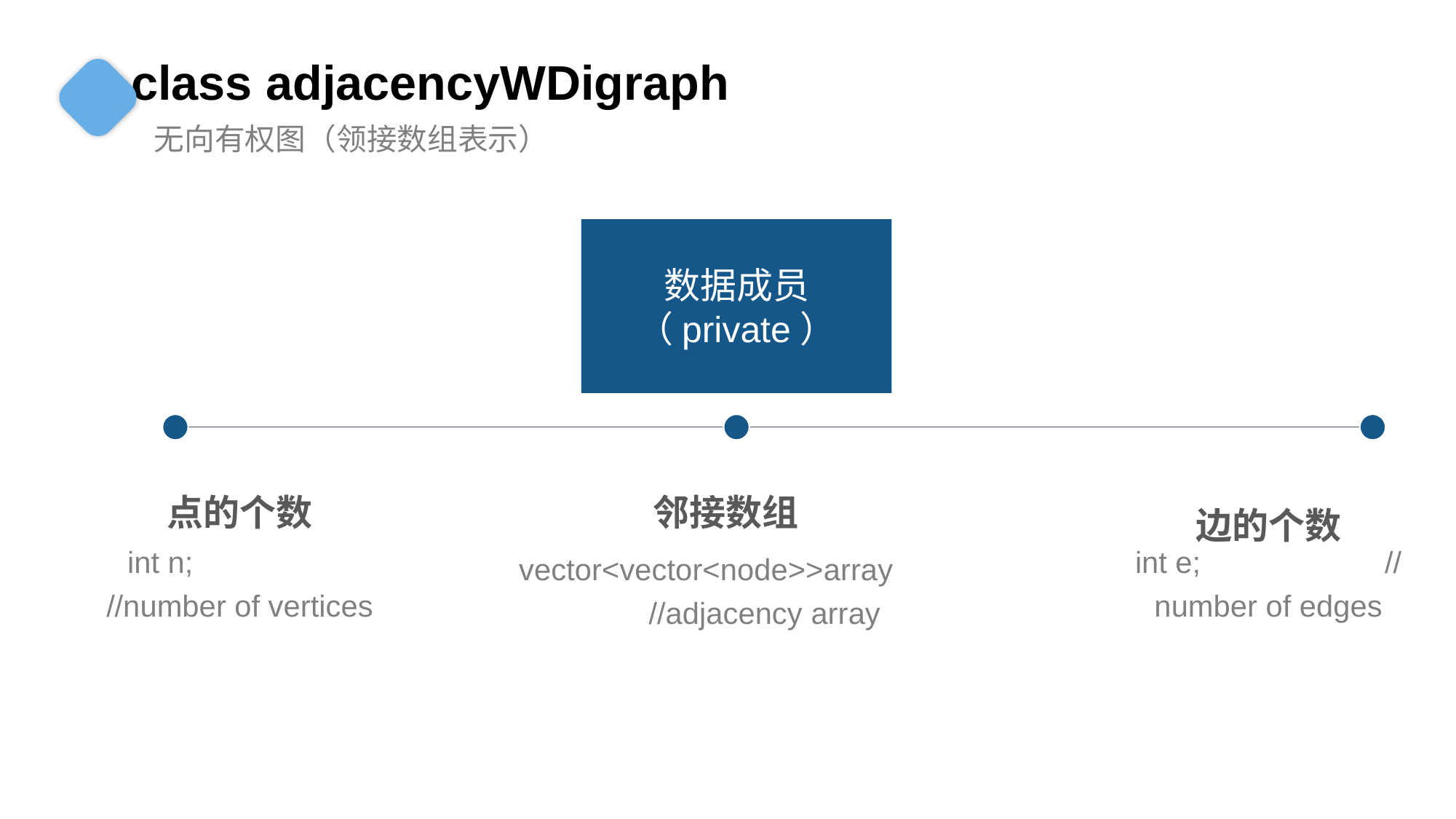

class adjacencyWDigraph
无向有权图（领接数组表示）

数据成员（private）

点的个数
int n;                    //number of vertices

邻接数组
vector<vector<node>>array               //adjacency array
边的个数
int e;                      // number of edges